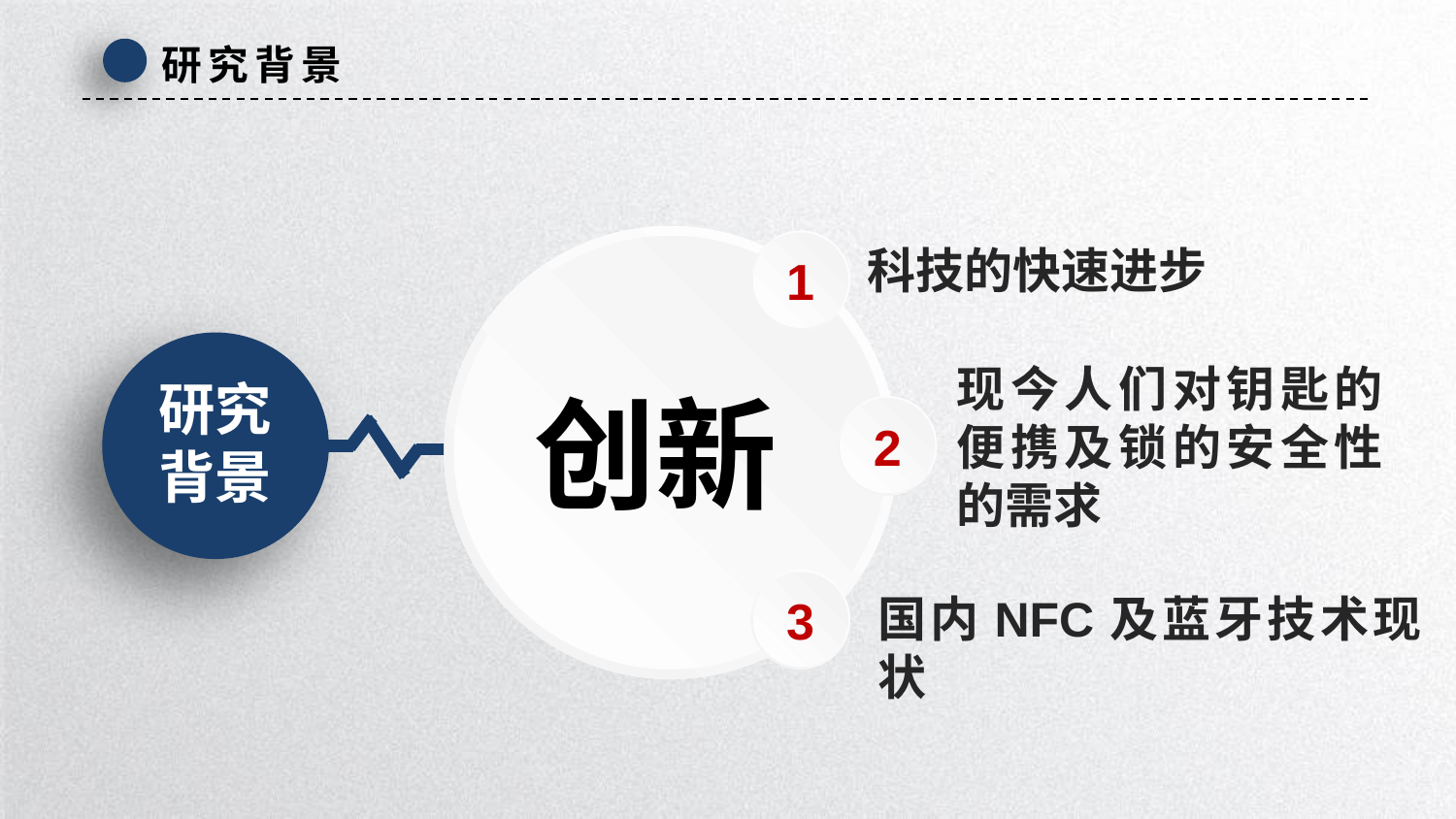

研究背景

1
科技的快速进步

创新
现今人们对钥匙的便携及锁的安全性的需求
研究
背景

2

3
国内NFC及蓝牙技术现状